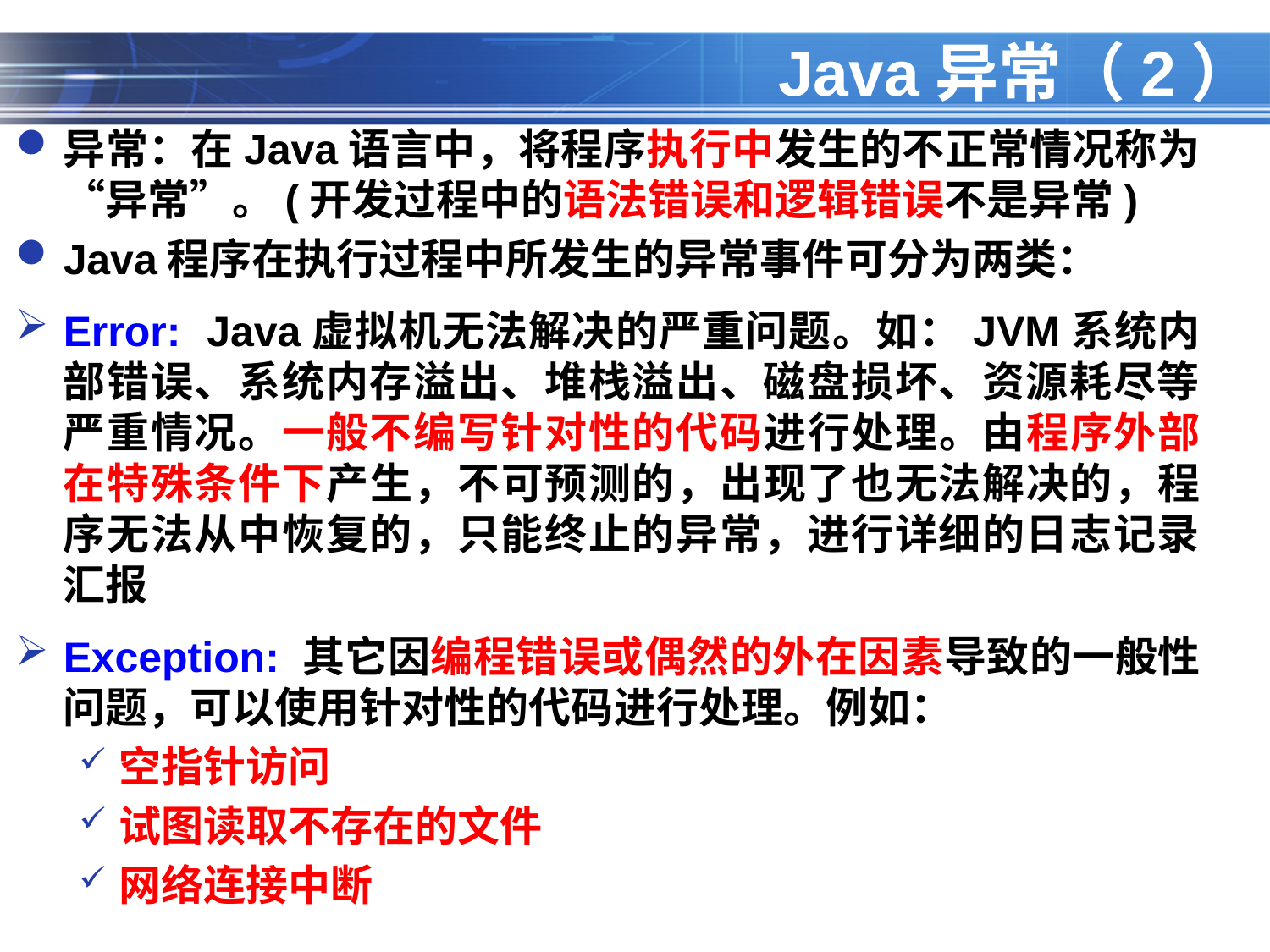

# Java异常（2）
异常：在Java语言中，将程序执行中发生的不正常情况称为“异常”。(开发过程中的语法错误和逻辑错误不是异常)
Java程序在执行过程中所发生的异常事件可分为两类：
Error:  Java虚拟机无法解决的严重问题。如：JVM系统内部错误、系统内存溢出、堆栈溢出、磁盘损坏、资源耗尽等严重情况。一般不编写针对性的代码进行处理。由程序外部在特殊条件下产生，不可预测的，出现了也无法解决的，程序无法从中恢复的，只能终止的异常，进行详细的日志记录汇报
Exception: 其它因编程错误或偶然的外在因素导致的一般性问题，可以使用针对性的代码进行处理。例如：
空指针访问
试图读取不存在的文件
网络连接中断